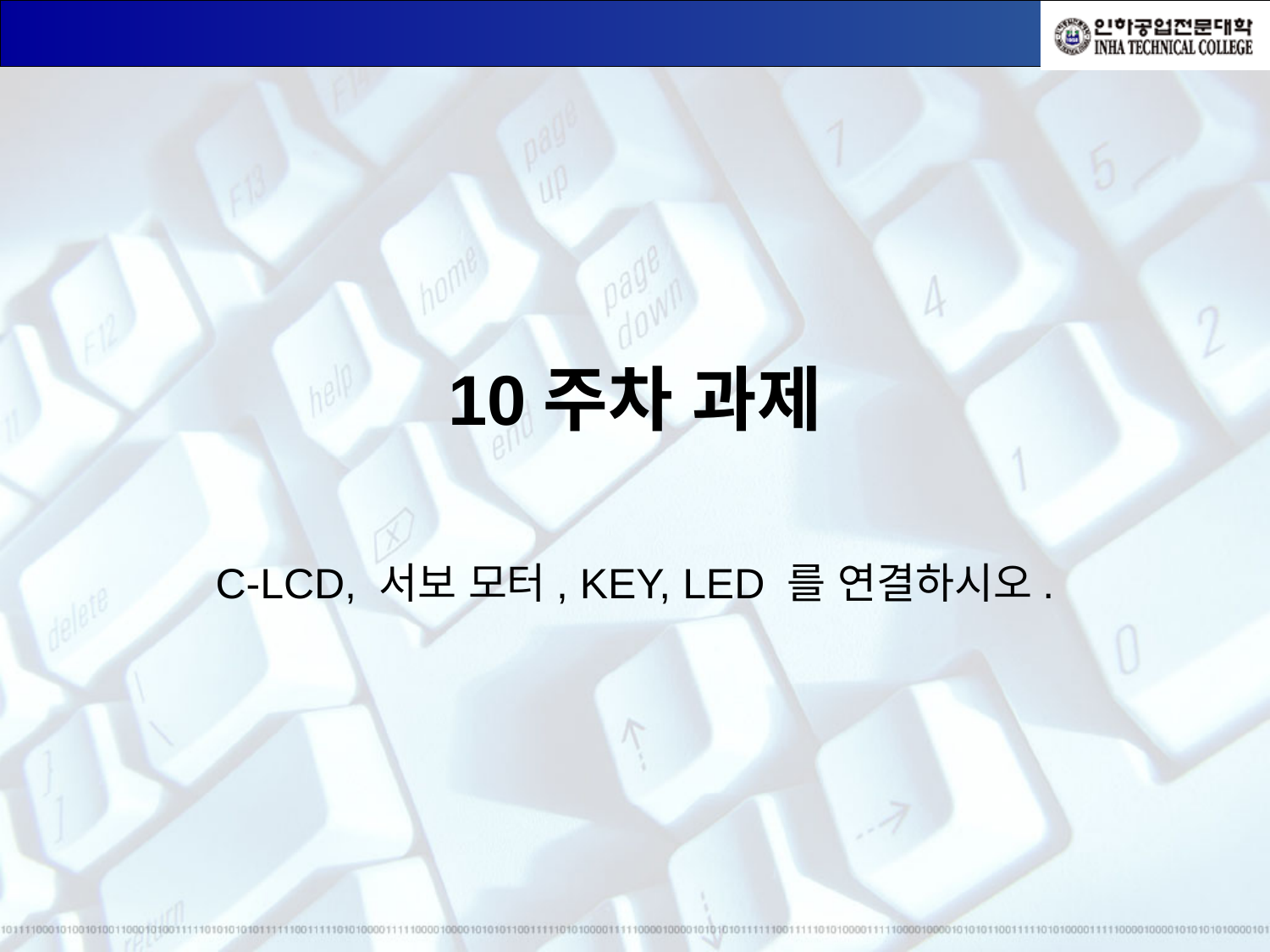

# 10주차 과제
C-LCD, 서보 모터, KEY, LED 를 연결하시오.